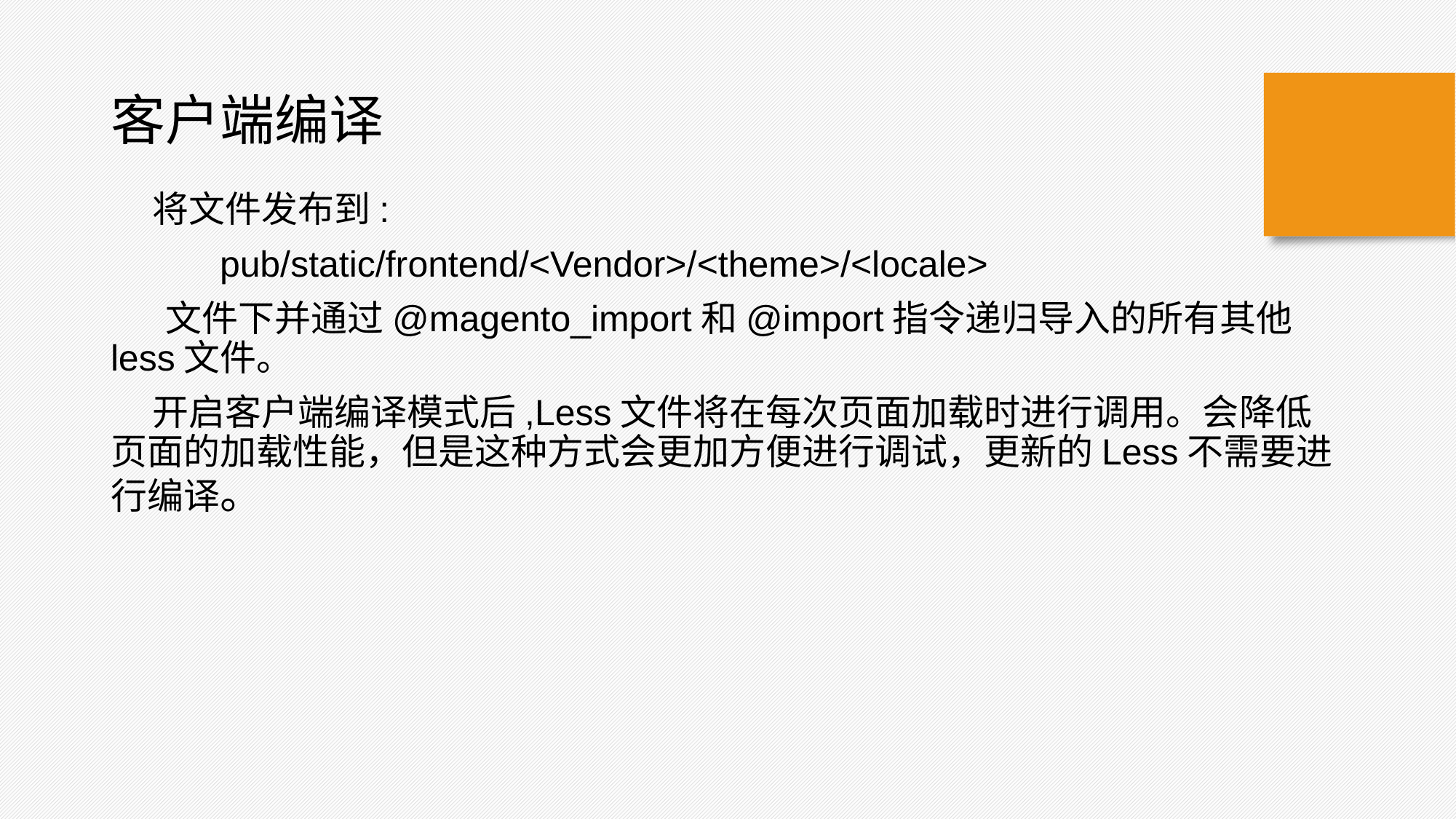

客户端编译
    将文件发布到:
		pub/static/frontend/<Vendor>/<theme>/<locale>
	文件下并通过@magento_import和@import指令递归导入的所有其他less文件。
    开启客户端编译模式后,Less文件将在每次页面加载时进行调用。会降低页面的加载性能，但是这种方式会更加方便进行调试，更新的Less不需要进行编译。